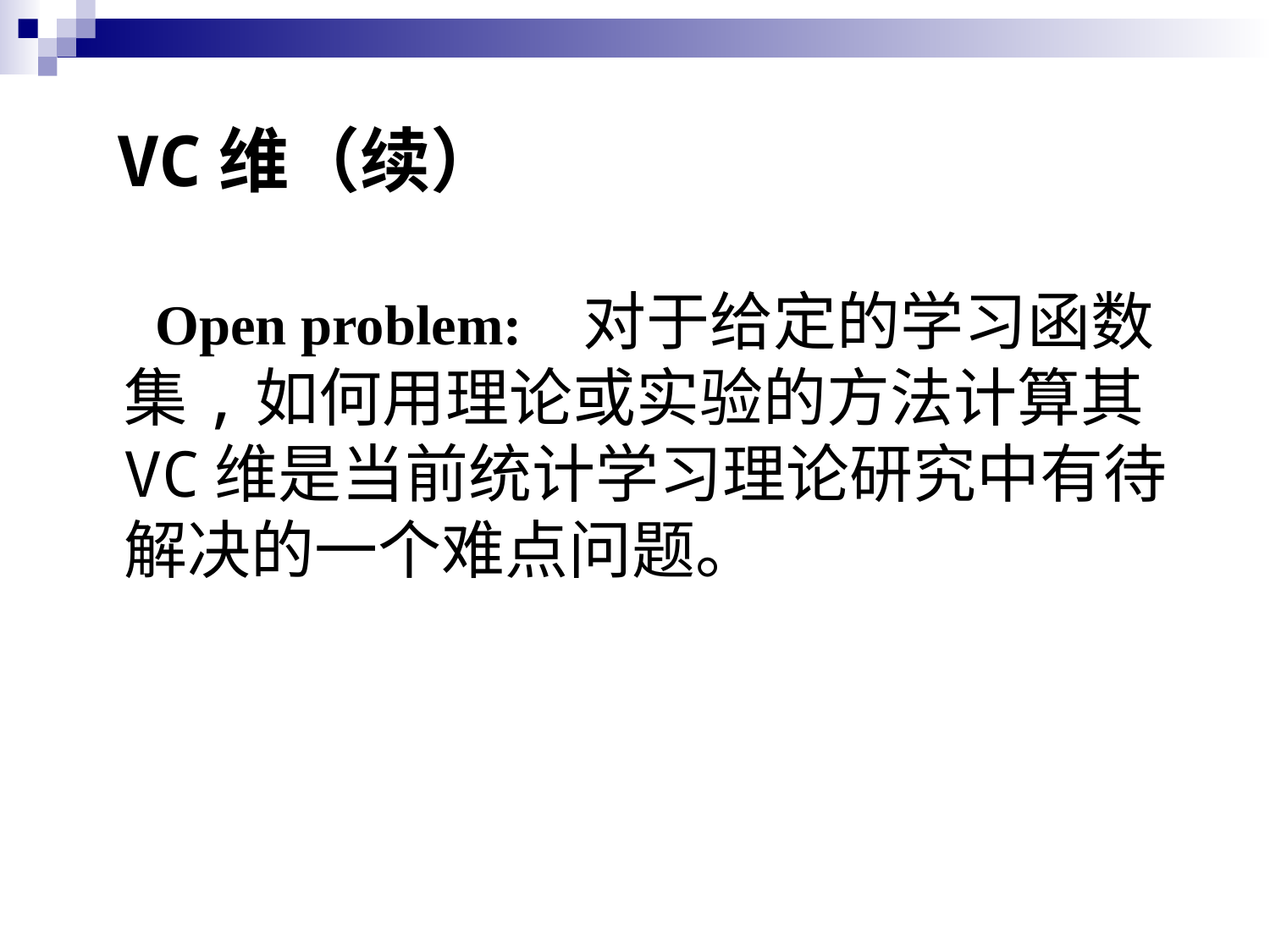

# VC维（续）
	  Open problem:   对于给定的学习函数集,如何用理论或实验的方法计算其VC维是当前统计学习理论研究中有待解决的一个难点问题。